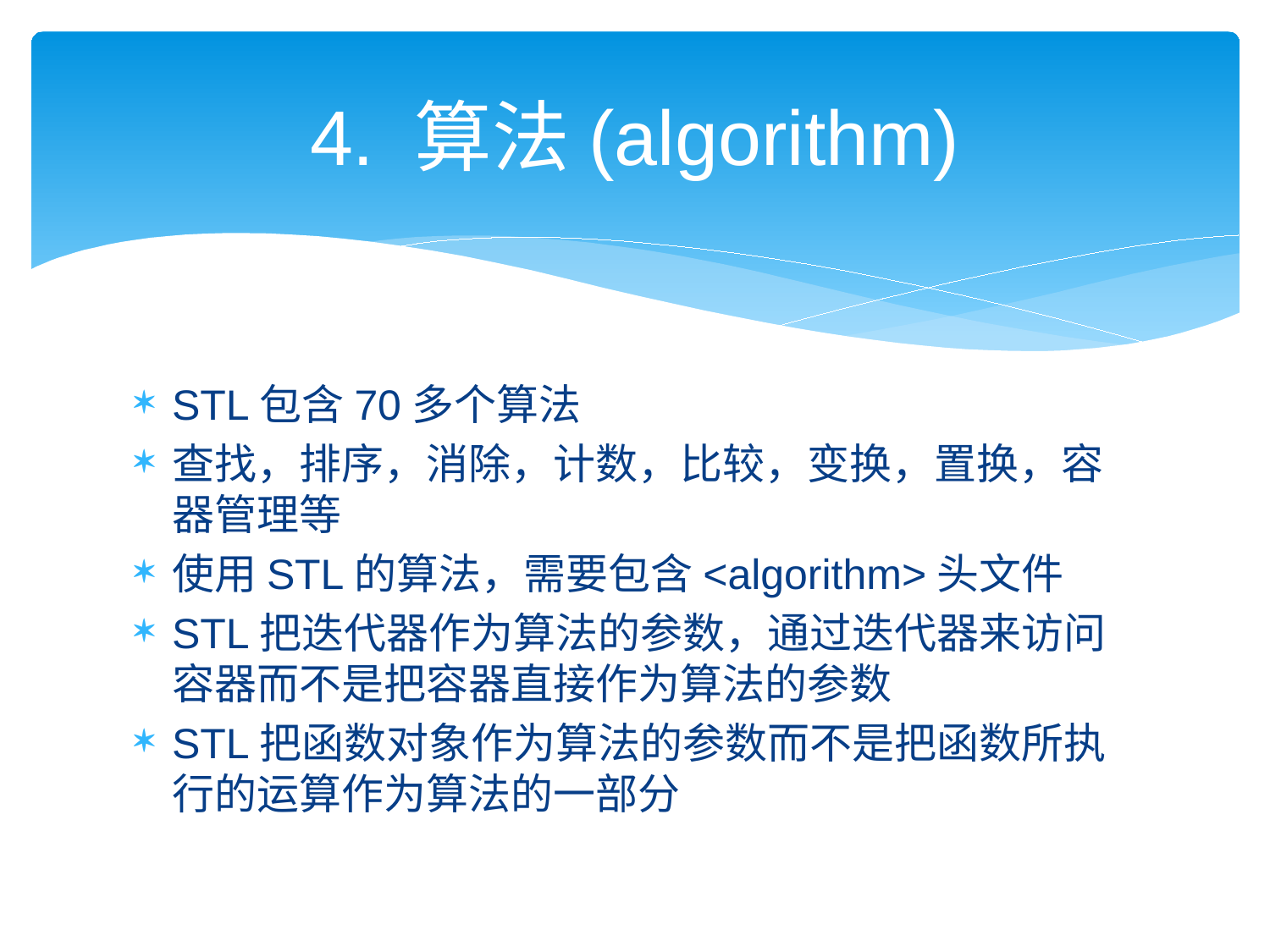

# 4. 算法(algorithm)
STL包含70多个算法
查找，排序，消除，计数，比较，变换，置换，容器管理等
使用STL的算法，需要包含<algorithm>头文件
STL把迭代器作为算法的参数，通过迭代器来访问容器而不是把容器直接作为算法的参数
STL把函数对象作为算法的参数而不是把函数所执行的运算作为算法的一部分